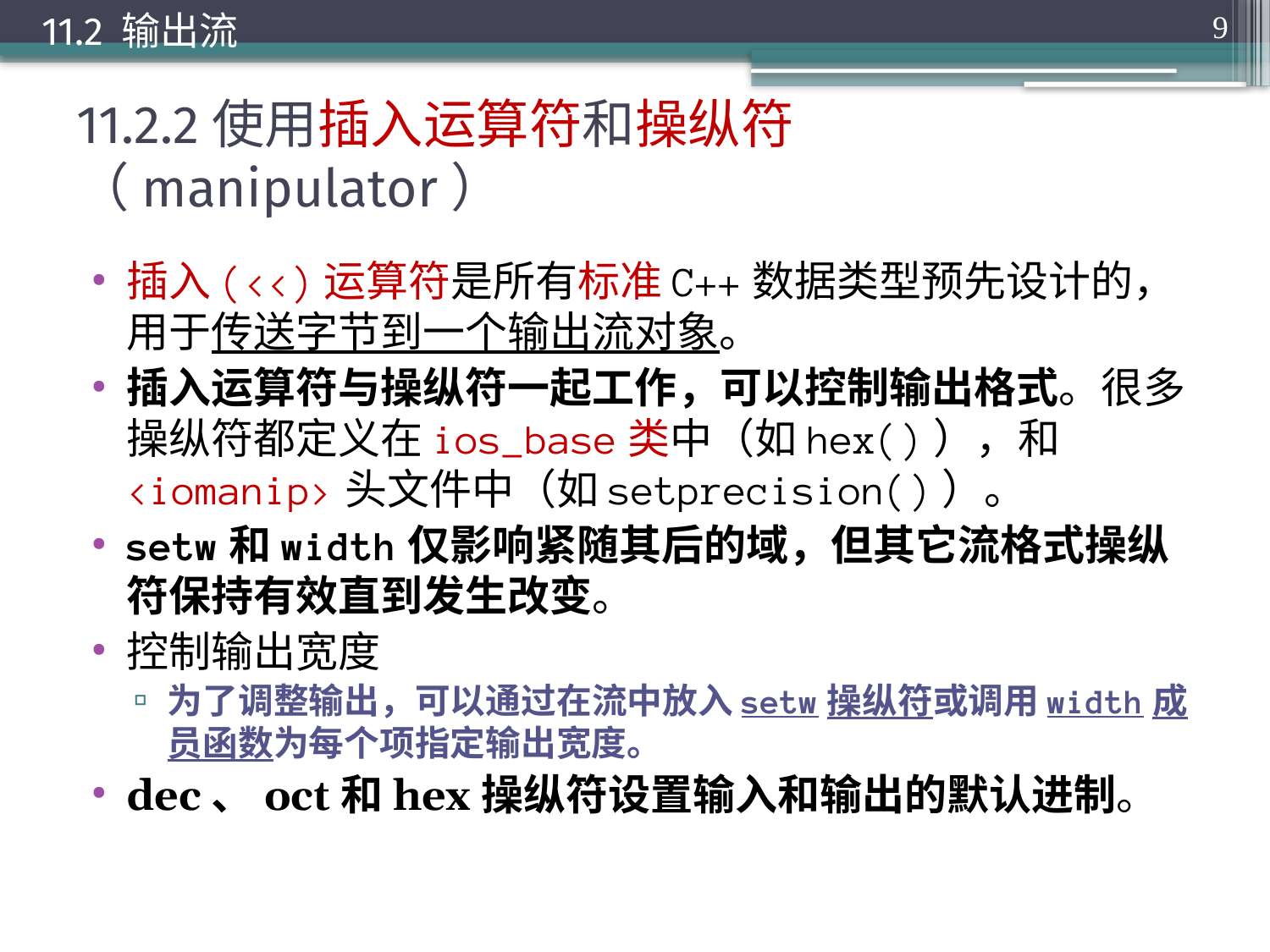

11.2 输出流
9
# 11.2.2使用插入运算符和操纵符（manipulator）
插入(<<)运算符是所有标准C++数据类型预先设计的，用于传送字节到一个输出流对象。
插入运算符与操纵符一起工作，可以控制输出格式。很多操纵符都定义在ios_base类中（如hex()），和<iomanip>头文件中（如setprecision()）。
setw和width仅影响紧随其后的域，但其它流格式操纵符保持有效直到发生改变。
控制输出宽度
为了调整输出，可以通过在流中放入setw操纵符或调用width成员函数为每个项指定输出宽度。
dec、oct和hex操纵符设置输入和输出的默认进制。